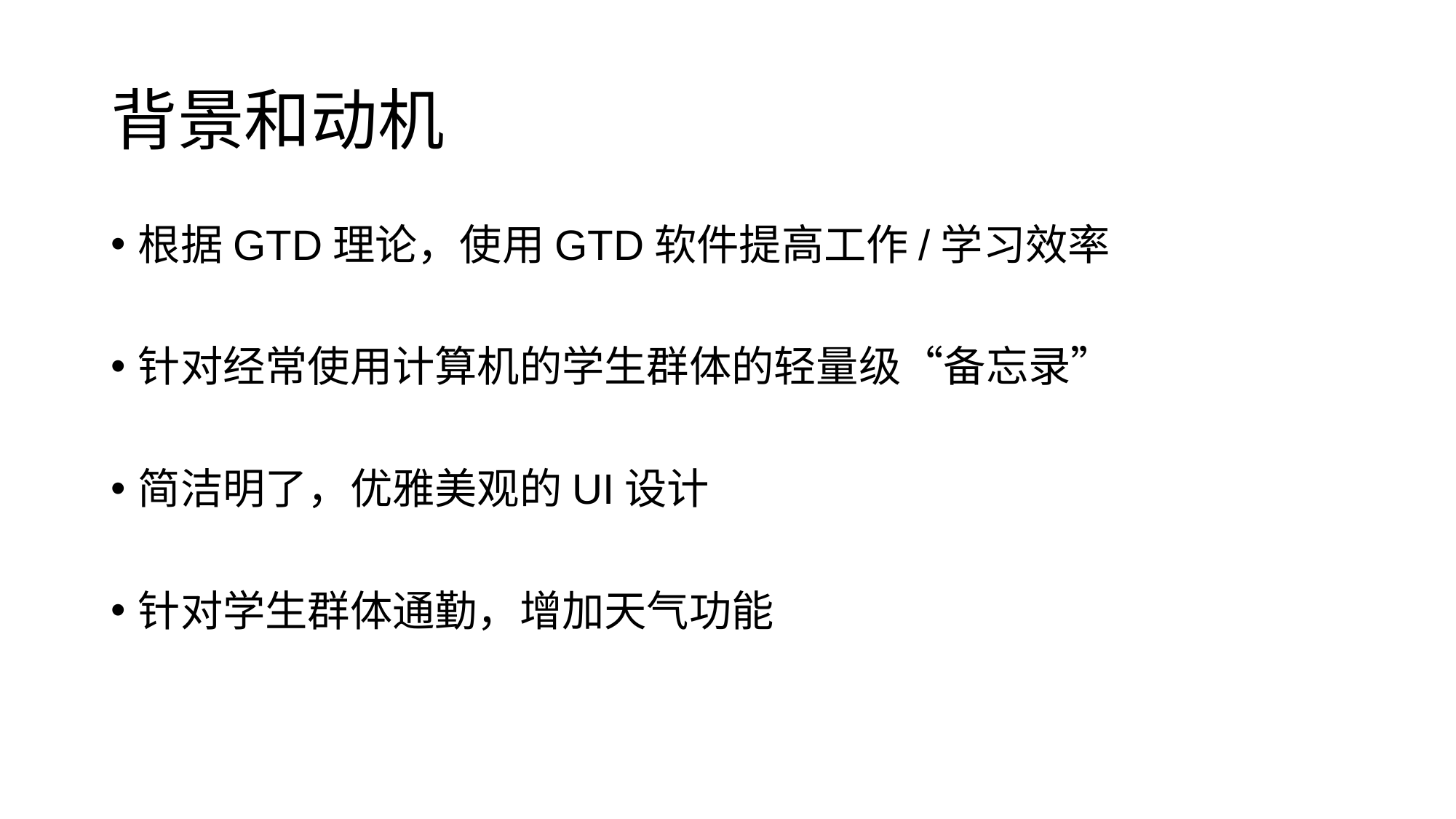

# 背景和动机
根据GTD理论，使用GTD软件提高工作/学习效率

针对经常使用计算机的学生群体的轻量级“备忘录”

简洁明了，优雅美观的UI设计

针对学生群体通勤，增加天气功能